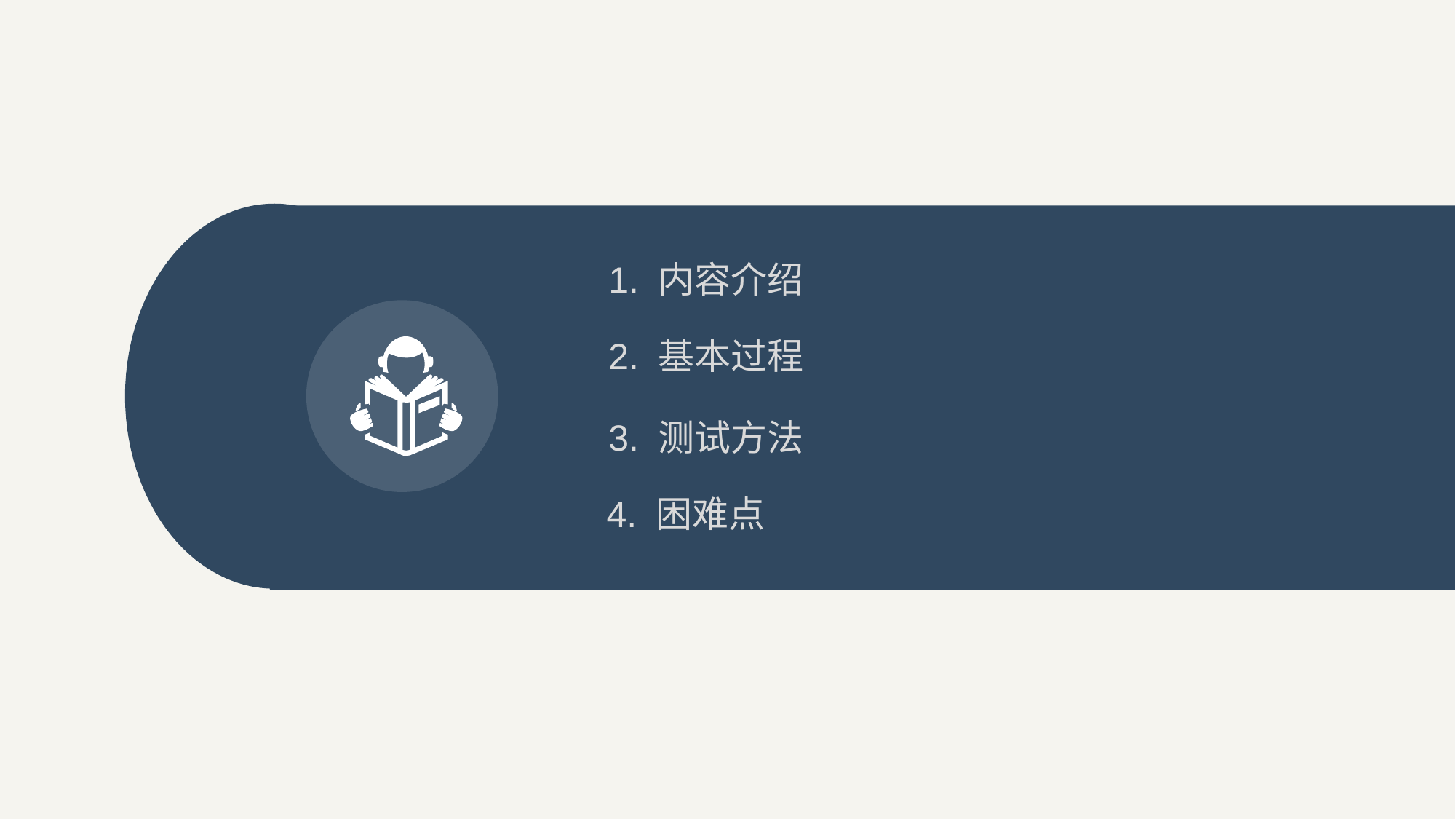

1. 内容介绍

2. 基本过程
3. 测试方法
4. 困难点